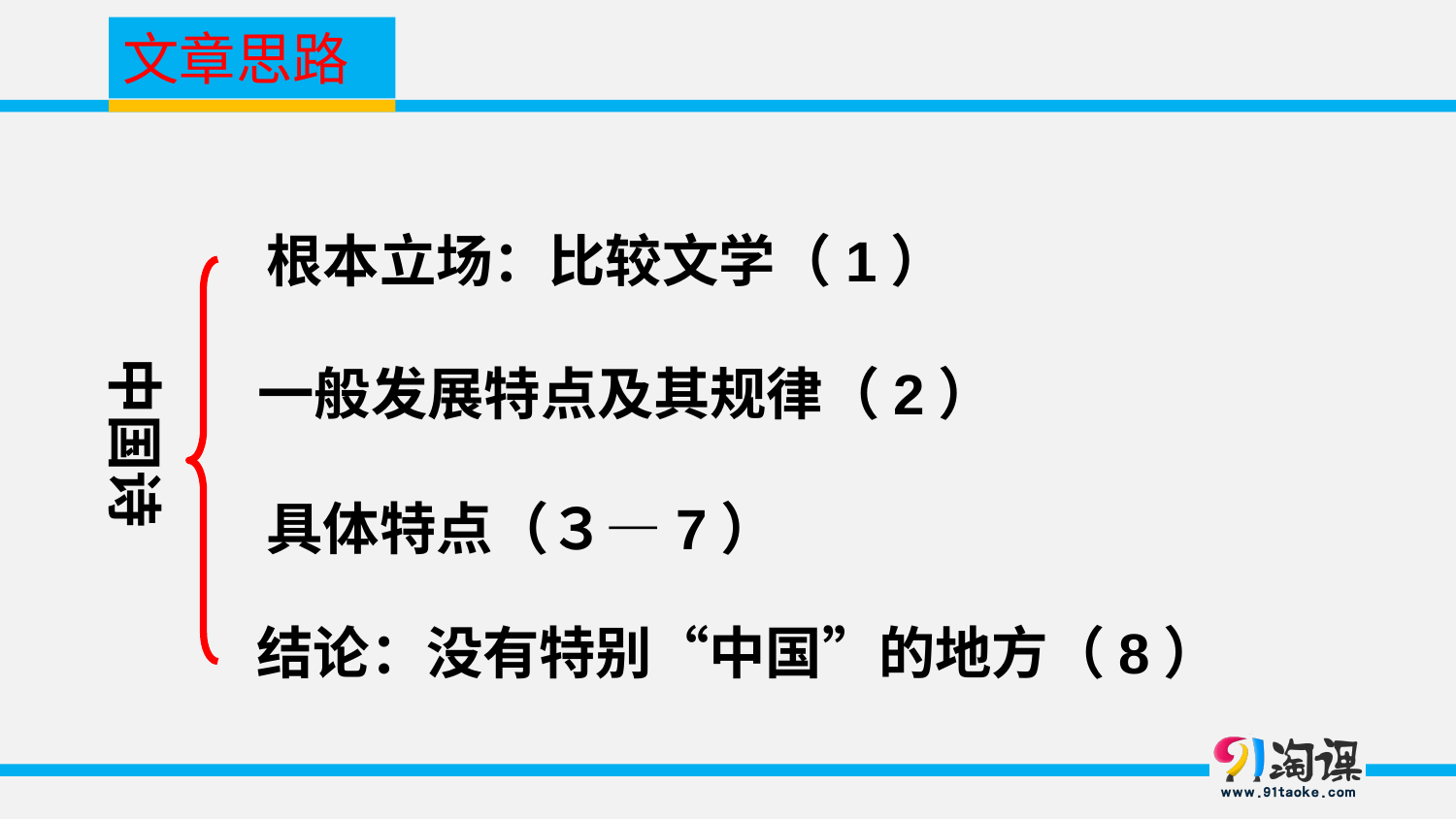

文章思路
根本立场：比较文学（1）

中国诗
一般发展特点及其规律（2）
具体特点（３—7）
结论：没有特别“中国”的地方（8）